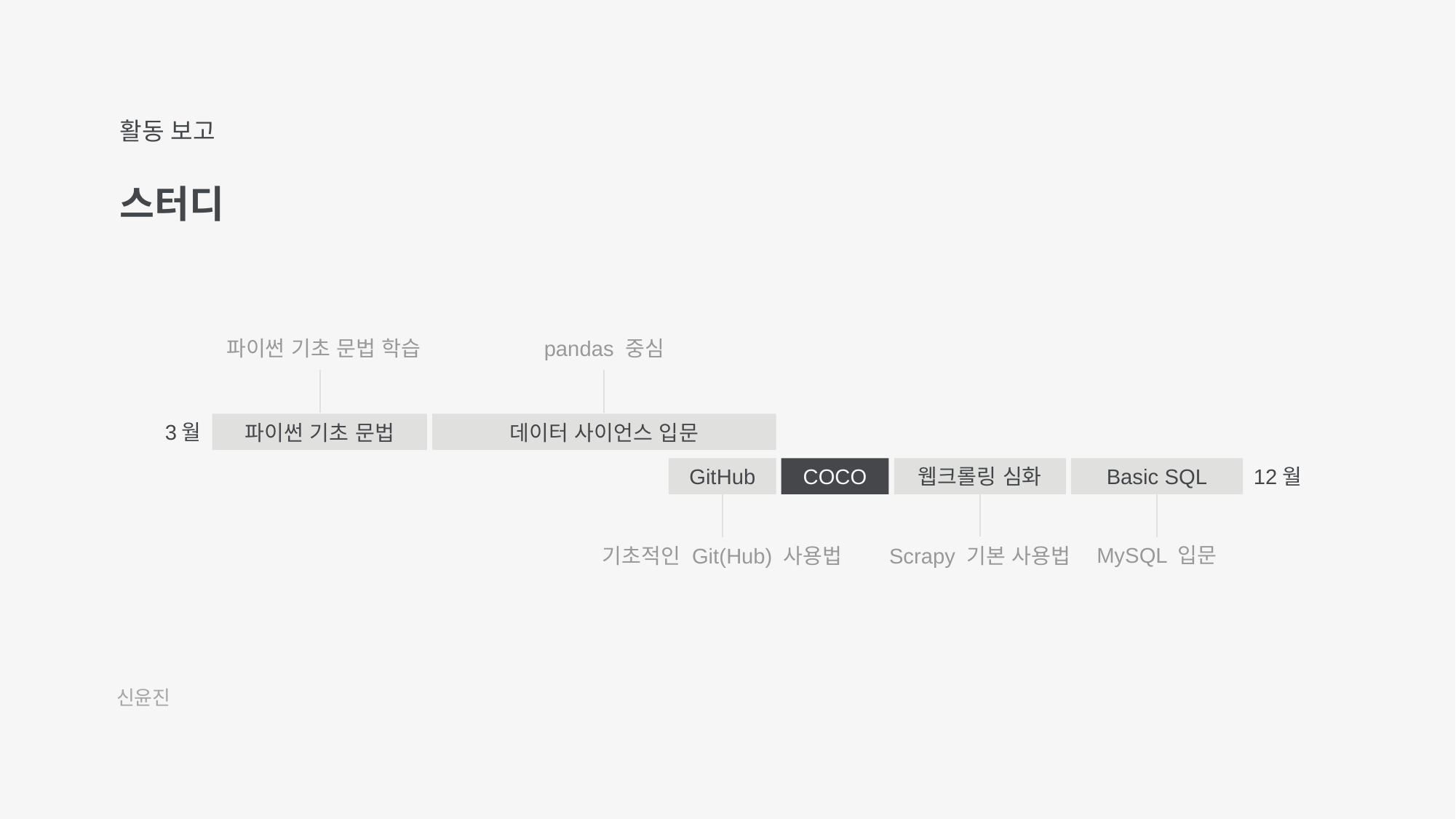

활동 보고
스터디
파이썬 기초 문법 학습
pandas 중심
3월
파이썬 기초 문법
데이터 사이언스 입문
GitHub
COCO
웹크롤링 심화
Basic SQL
12월
MySQL 입문
기초적인 Git(Hub) 사용법
Scrapy 기본 사용법
신윤진